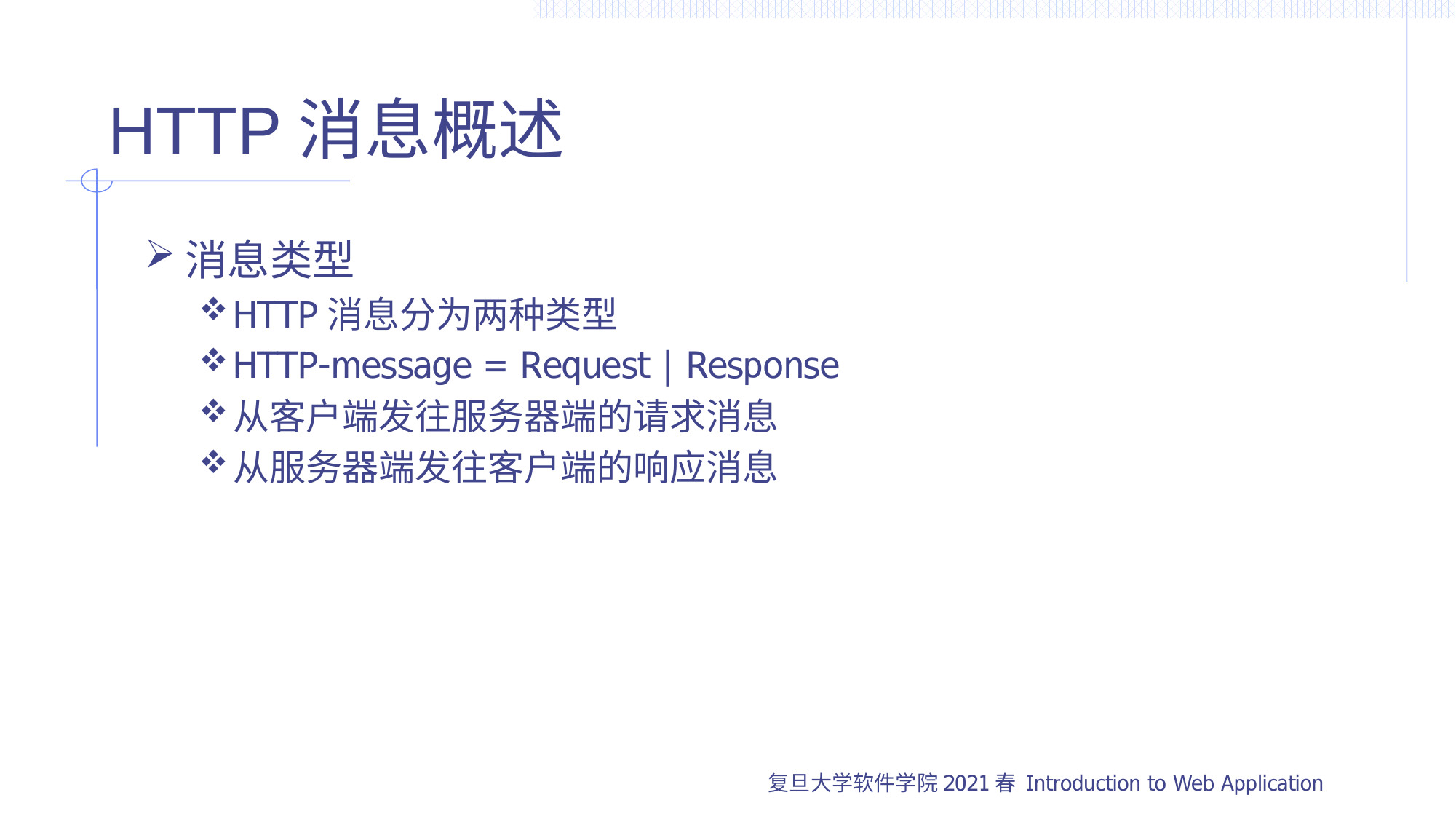

# HTTP消息概述
消息类型
HTTP消息分为两种类型
HTTP-message = Request | Response
从客户端发往服务器端的请求消息
从服务器端发往客户端的响应消息